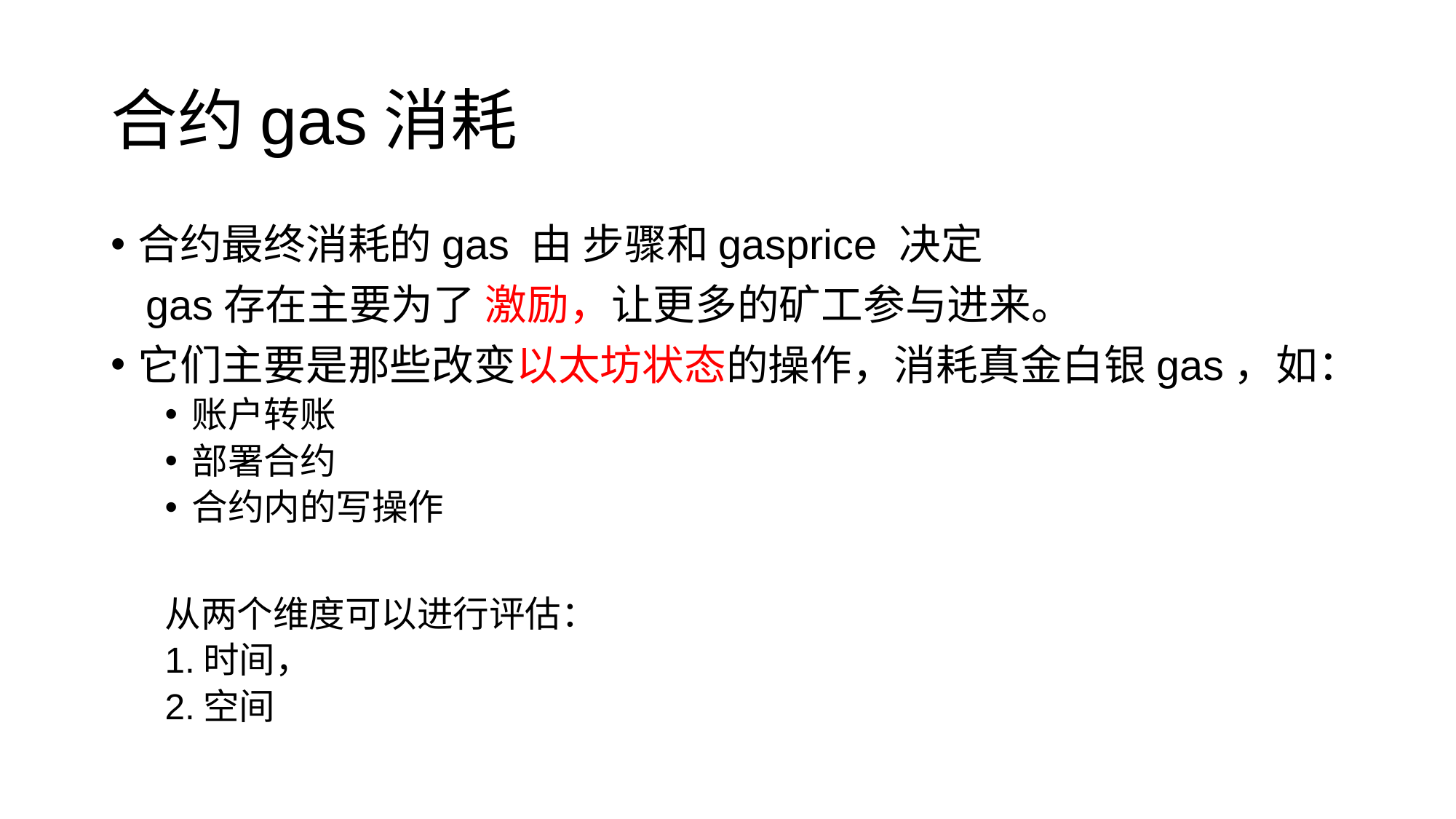

# 合约gas消耗
合约最终消耗的gas 由 步骤和gasprice 决定
   gas存在主要为了 激励，让更多的矿工参与进来。
它们主要是那些改变以太坊状态的操作，消耗真金白银gas，如：
账户转账
部署合约
合约内的写操作

从两个维度可以进行评估：
1.时间，
2.空间